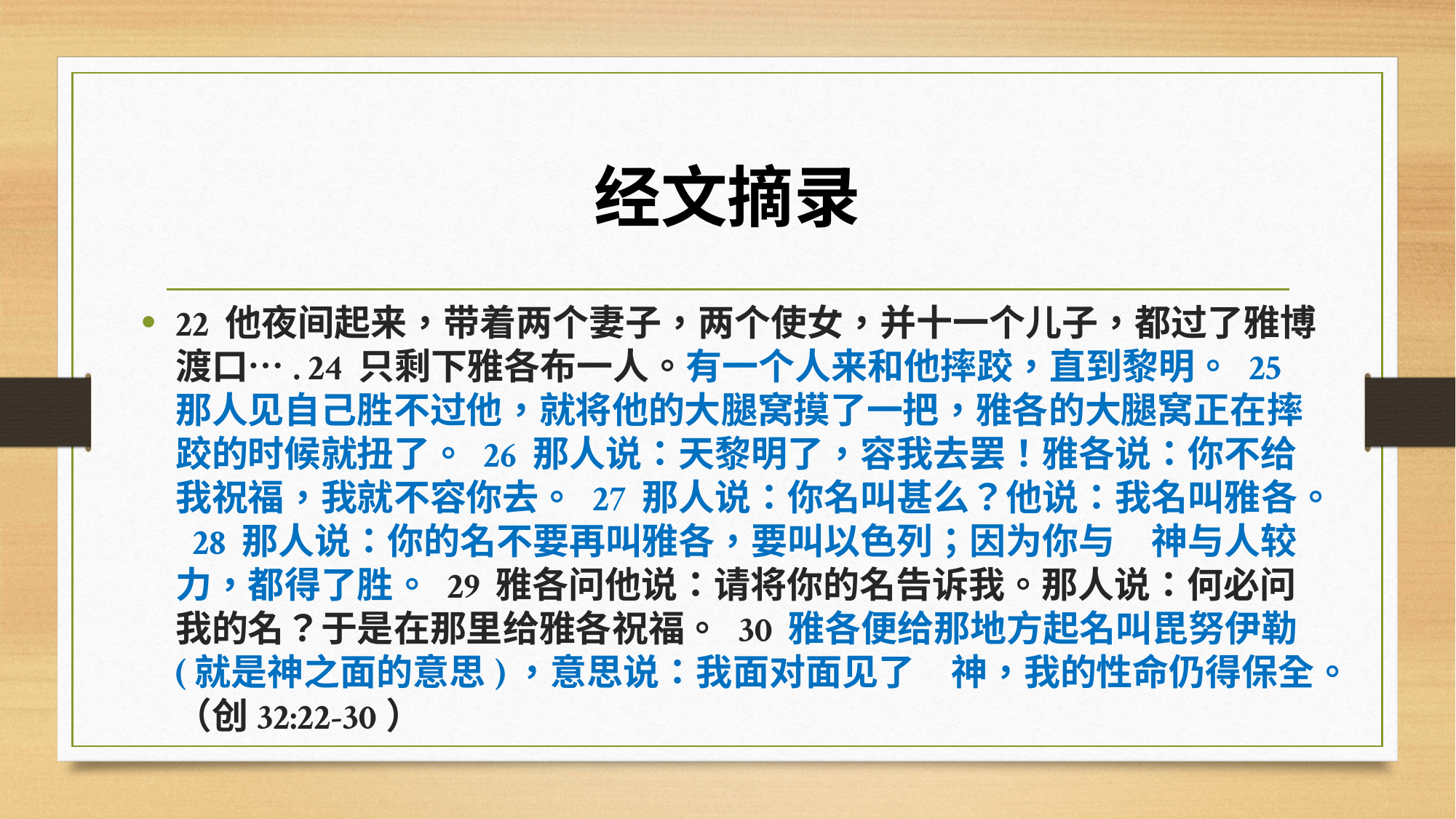

# 经文摘录
22 他夜间起来，带着两个妻子，两个使女，并十一个儿子，都过了雅博渡口…. 24 只剩下雅各布一人。有一个人来和他摔跤，直到黎明。 25 那人见自己胜不过他，就将他的大腿窝摸了一把，雅各的大腿窝正在摔跤的时候就扭了。 26 那人说：天黎明了，容我去罢！雅各说：你不给我祝福，我就不容你去。 27 那人说：你名叫甚么？他说：我名叫雅各。 28 那人说：你的名不要再叫雅各，要叫以色列；因为你与　神与人较力，都得了胜。 29 雅各问他说：请将你的名告诉我。那人说：何必问我的名？于是在那里给雅各祝福。 30 雅各便给那地方起名叫毘努伊勒(就是神之面的意思)，意思说：我面对面见了　神，我的性命仍得保全。（创32:22-30）